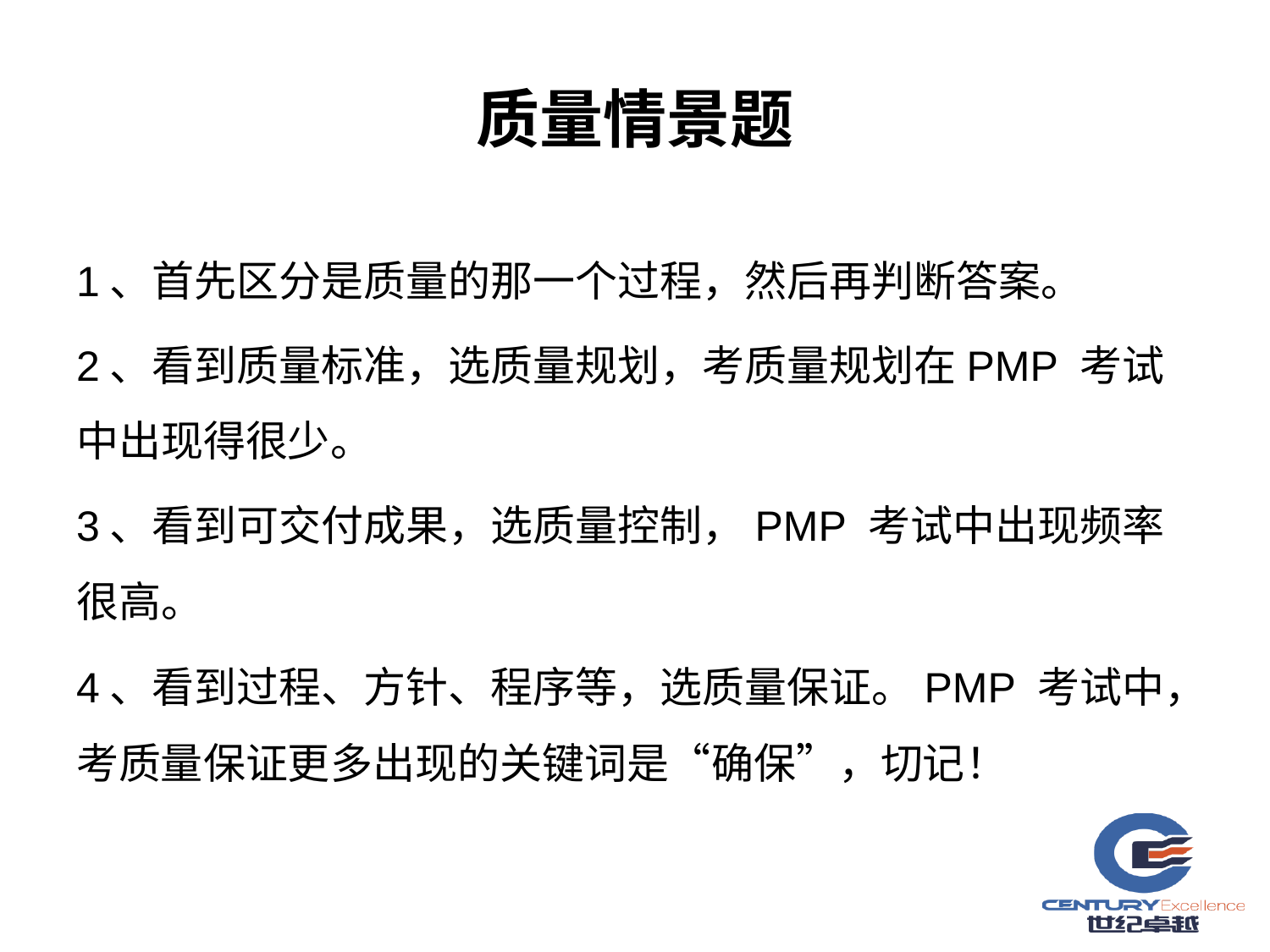

# 质量情景题
1、首先区分是质量的那一个过程，然后再判断答案。
2、看到质量标准，选质量规划，考质量规划在PMP 考试中出现得很少。
3、看到可交付成果，选质量控制，PMP 考试中出现频率很高。
4、看到过程、方针、程序等，选质量保证。PMP 考试中，考质量保证更多出现的关键词是“确保”，切记！